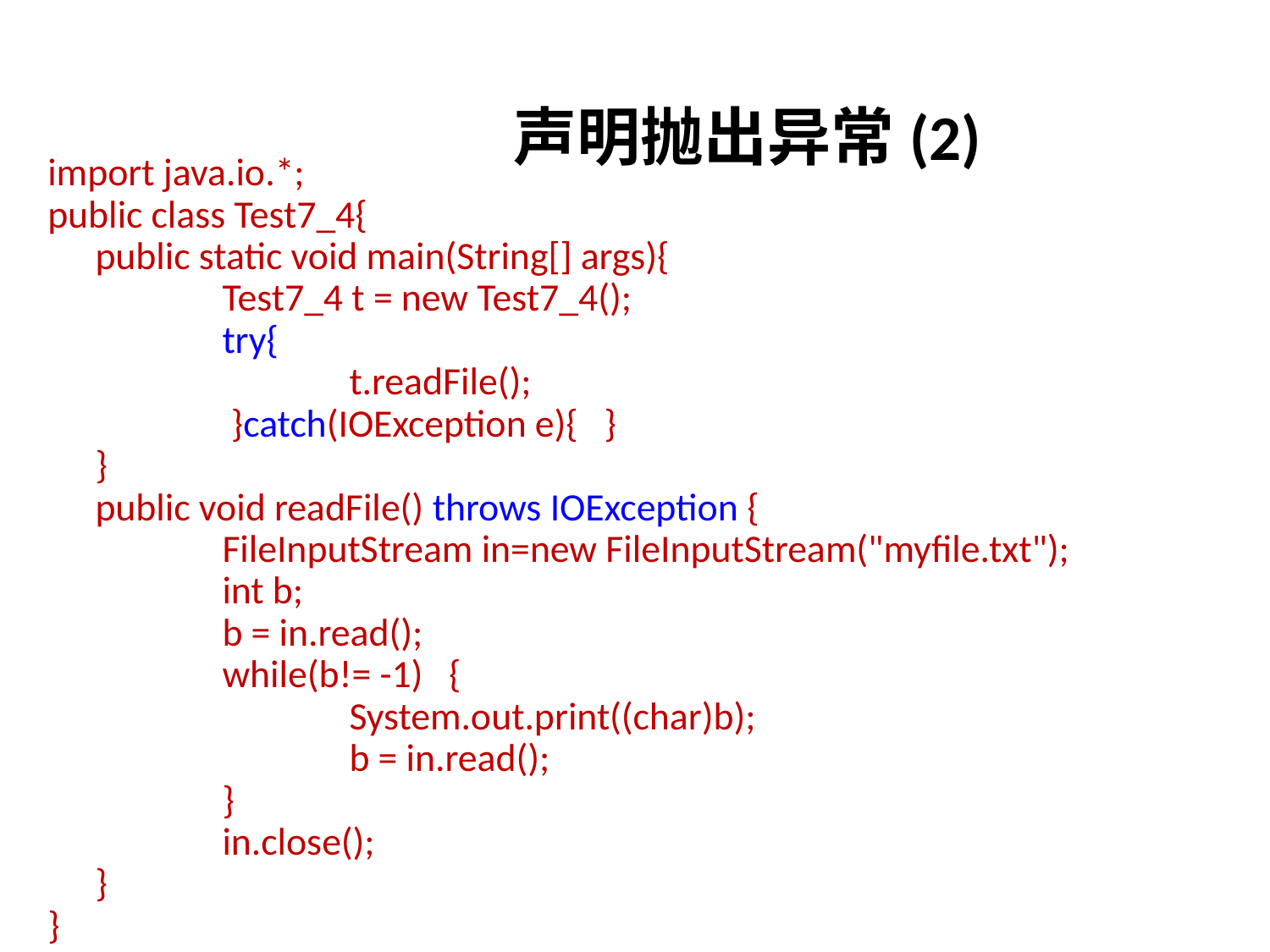

# 声明抛出异常(2)
import java.io.*;
public class Test7_4{
	public static void main(String[] args){
		Test7_4 t = new Test7_4();
		try{
		 	t.readFile();
		 }catch(IOException e){   }
	}
	public void readFile() throws IOException {
		FileInputStream in=new FileInputStream("myfile.txt");
		int b;
		b = in.read();
		while(b!= -1)   {
			System.out.print((char)b);
			b = in.read();
		}
		in.close();
	}
}